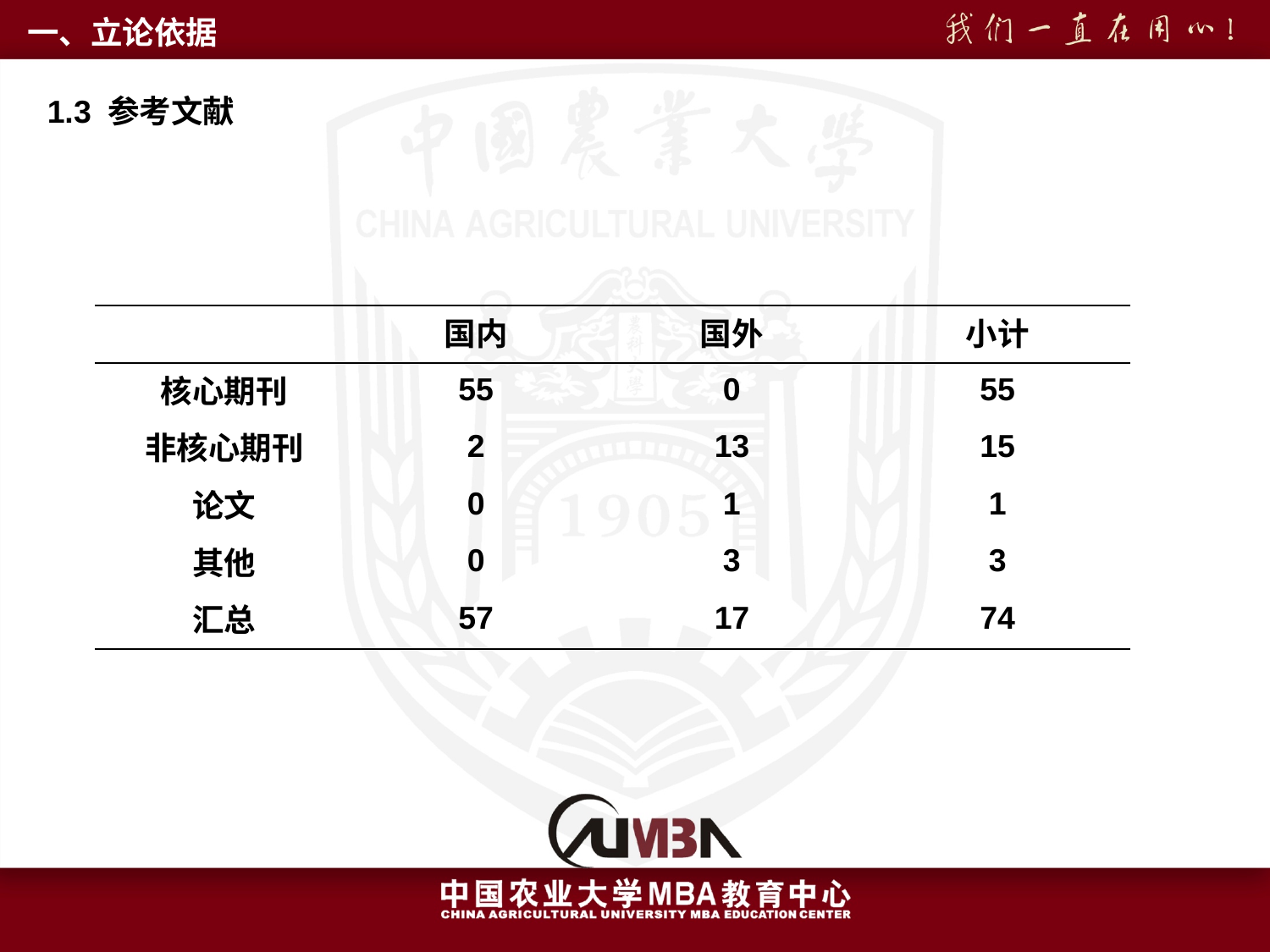

一、立论依据
1.3 参考文献
|  | 国内 | 国外 | 小计 |
| --- | --- | --- | --- |
| 核心期刊 | 55 | 0 | 55 |
| 非核心期刊 | 2 | 13 | 15 |
| 论文 | 0 | 1 | 1 |
| 其他 | 0 | 3 | 3 |
| 汇总 | 57 | 17 | 74 |